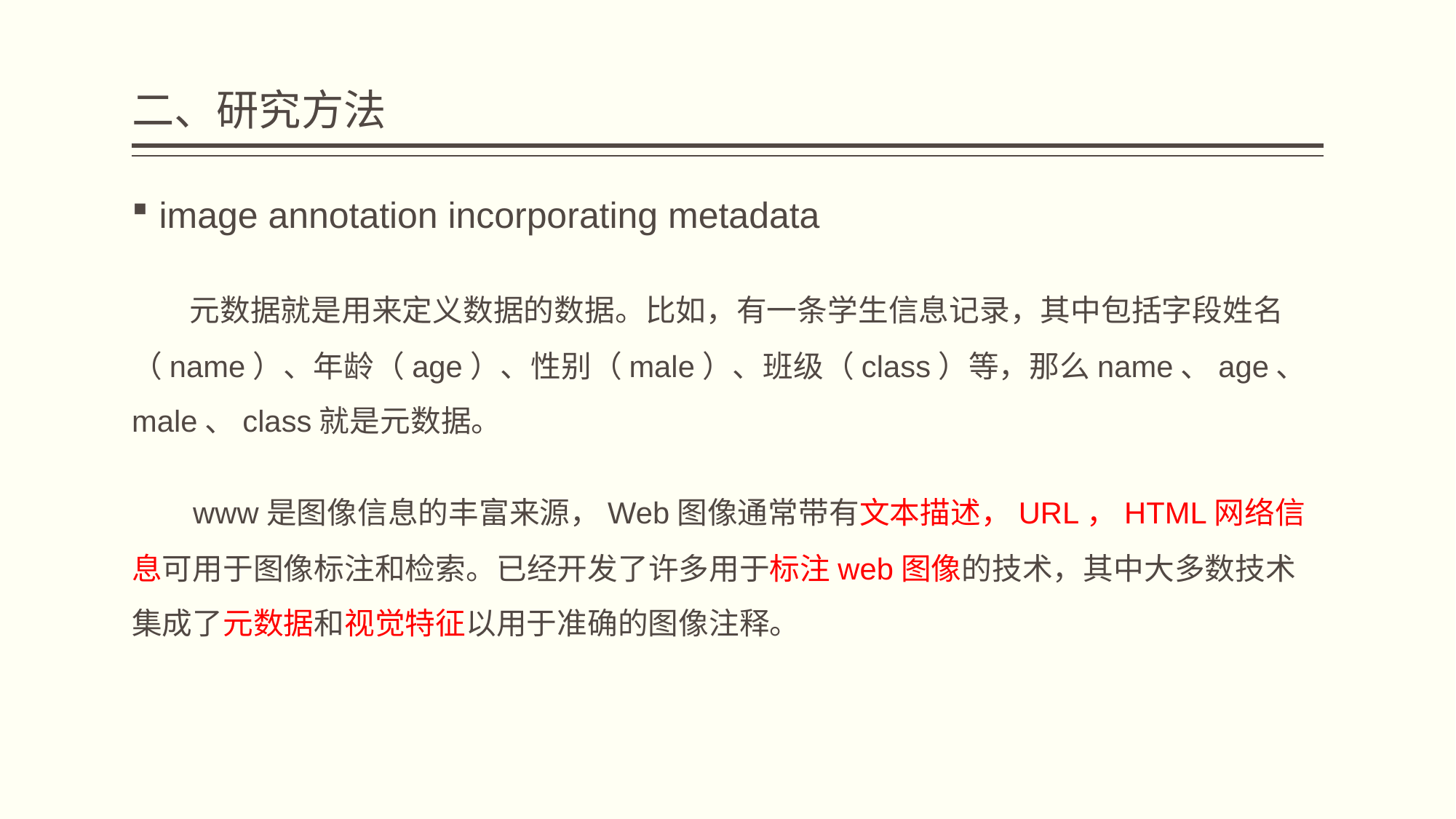

# 二、研究方法
image annotation incorporating metadata
      元数据就是用来定义数据的数据。比如，有一条学生信息记录，其中包括字段姓名（name）、年龄（age）、性别（male）、班级（class）等，那么name、age、male、class就是元数据。
      www是图像信息的丰富来源，Web图像通常带有文本描述，URL，HTML网络信息可用于图像标注和检索。已经开发了许多用于标注web图像的技术，其中大多数技术集成了元数据和视觉特征以用于准确的图像注释。